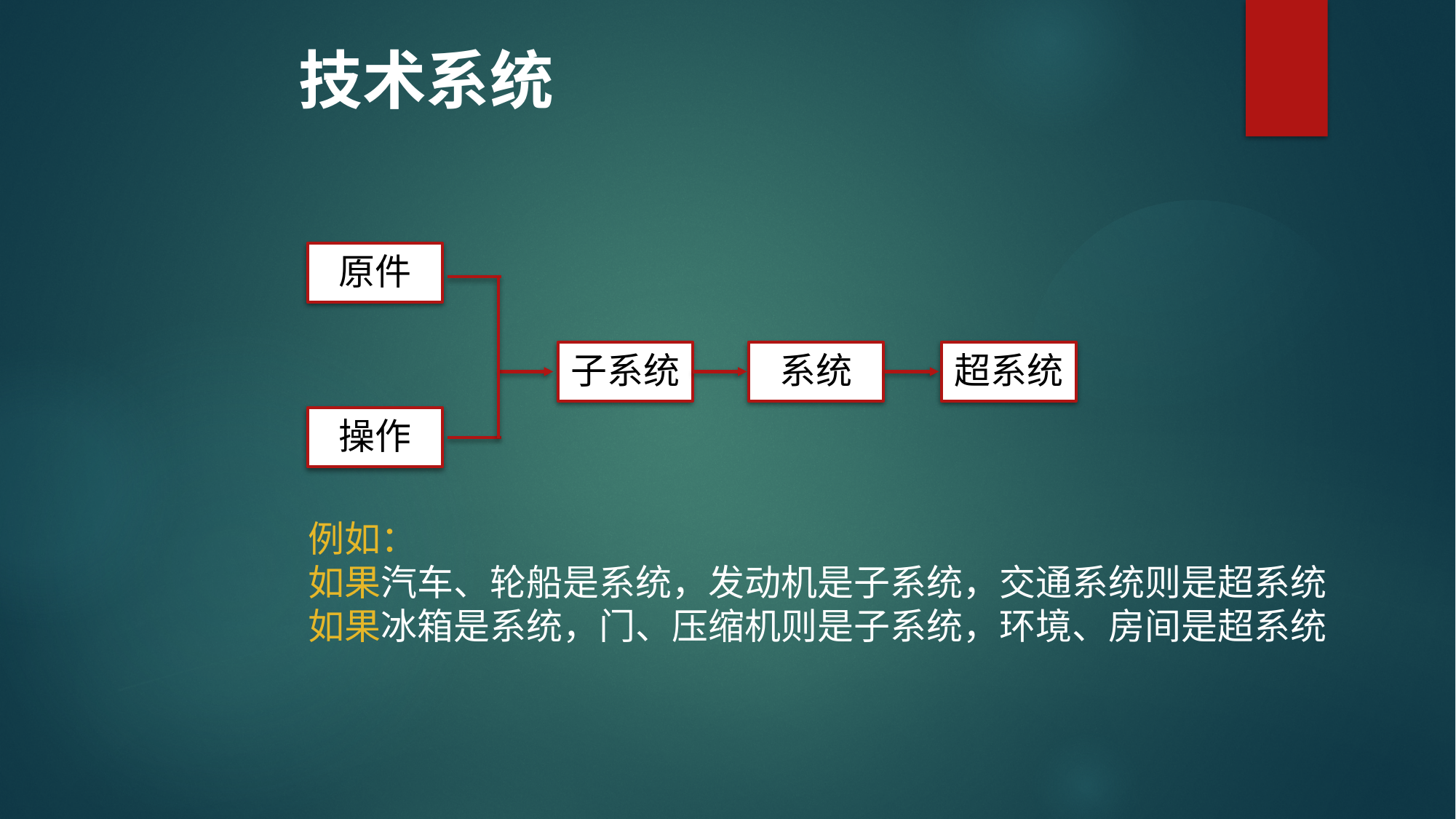

# 技术系统
原件

子系统
系统
超系统

操作

例如：
如果汽车、轮船是系统，发动机是子系统，交通系统则是超系统
如果冰箱是系统，门、压缩机则是子系统，环境、房间是超系统